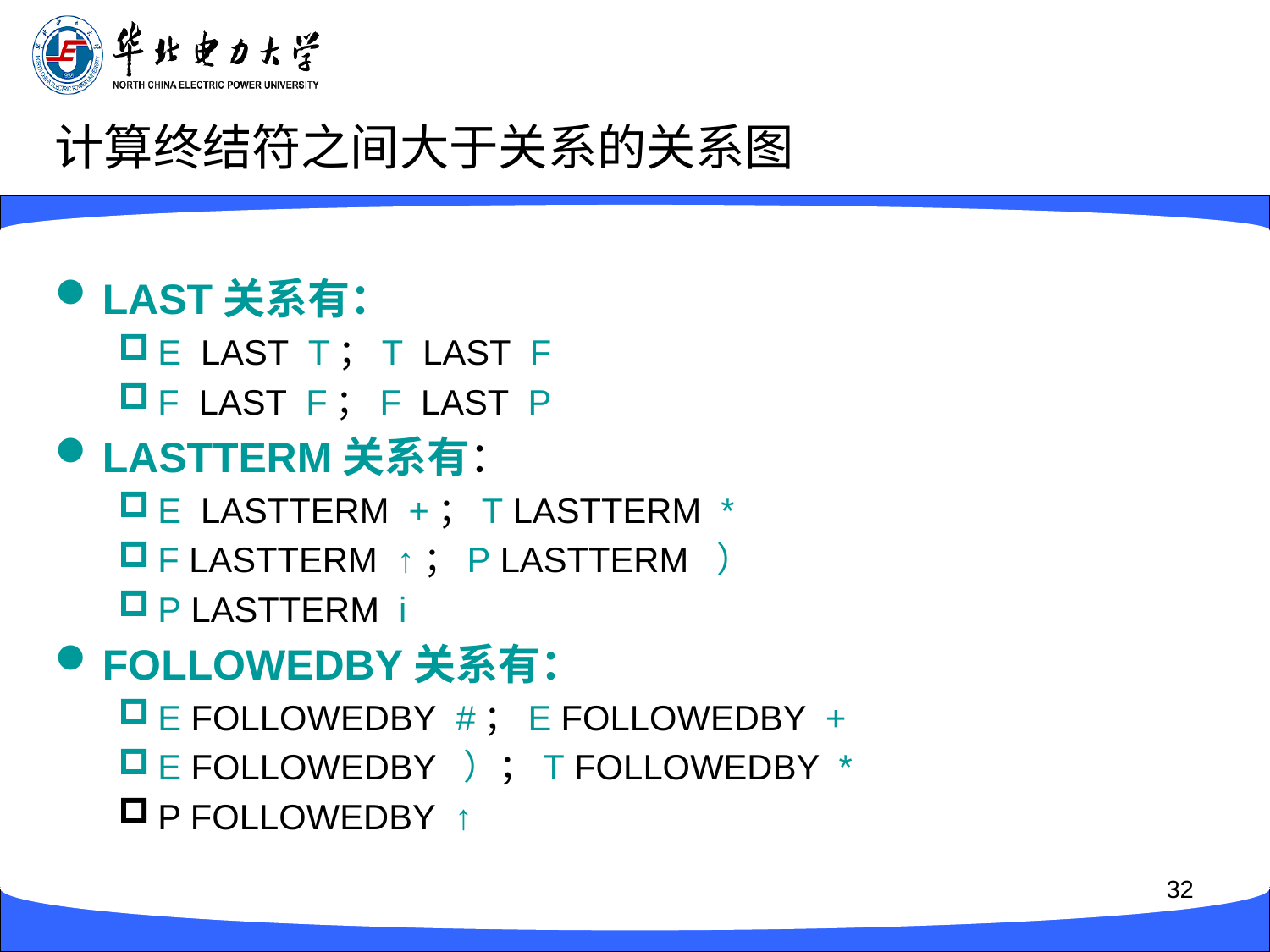

# 计算终结符之间大于关系的关系图
LAST关系有：
E  LAST  T；T  LAST  F
F  LAST  F；F  LAST  P
LASTTERM关系有：
E  LASTTERM  +；T LASTTERM  *
F LASTTERM  ↑；P LASTTERM  ）
P LASTTERM  i
FOLLOWEDBY关系有：
E FOLLOWEDBY  #；E FOLLOWEDBY  +
E FOLLOWEDBY  ）；T FOLLOWEDBY  *
P FOLLOWEDBY  ↑
32